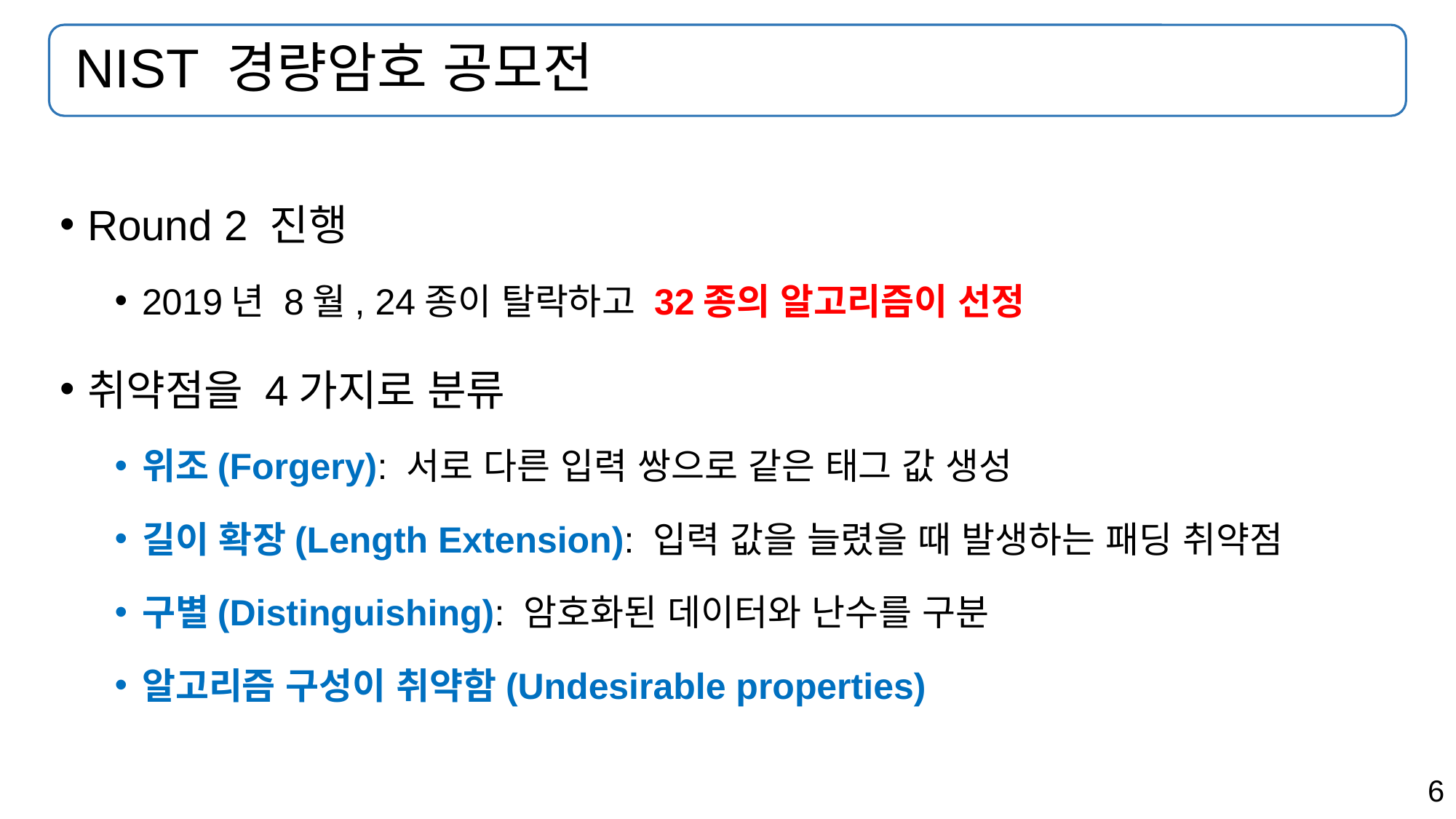

# NIST 경량암호 공모전
Round 2 진행
2019년 8월, 24종이 탈락하고 32종의 알고리즘이 선정
취약점을 4가지로 분류
위조(Forgery): 서로 다른 입력 쌍으로 같은 태그 값 생성
길이 확장(Length Extension): 입력 값을 늘렸을 때 발생하는 패딩 취약점
구별(Distinguishing): 암호화된 데이터와 난수를 구분
알고리즘 구성이 취약함(Undesirable properties)